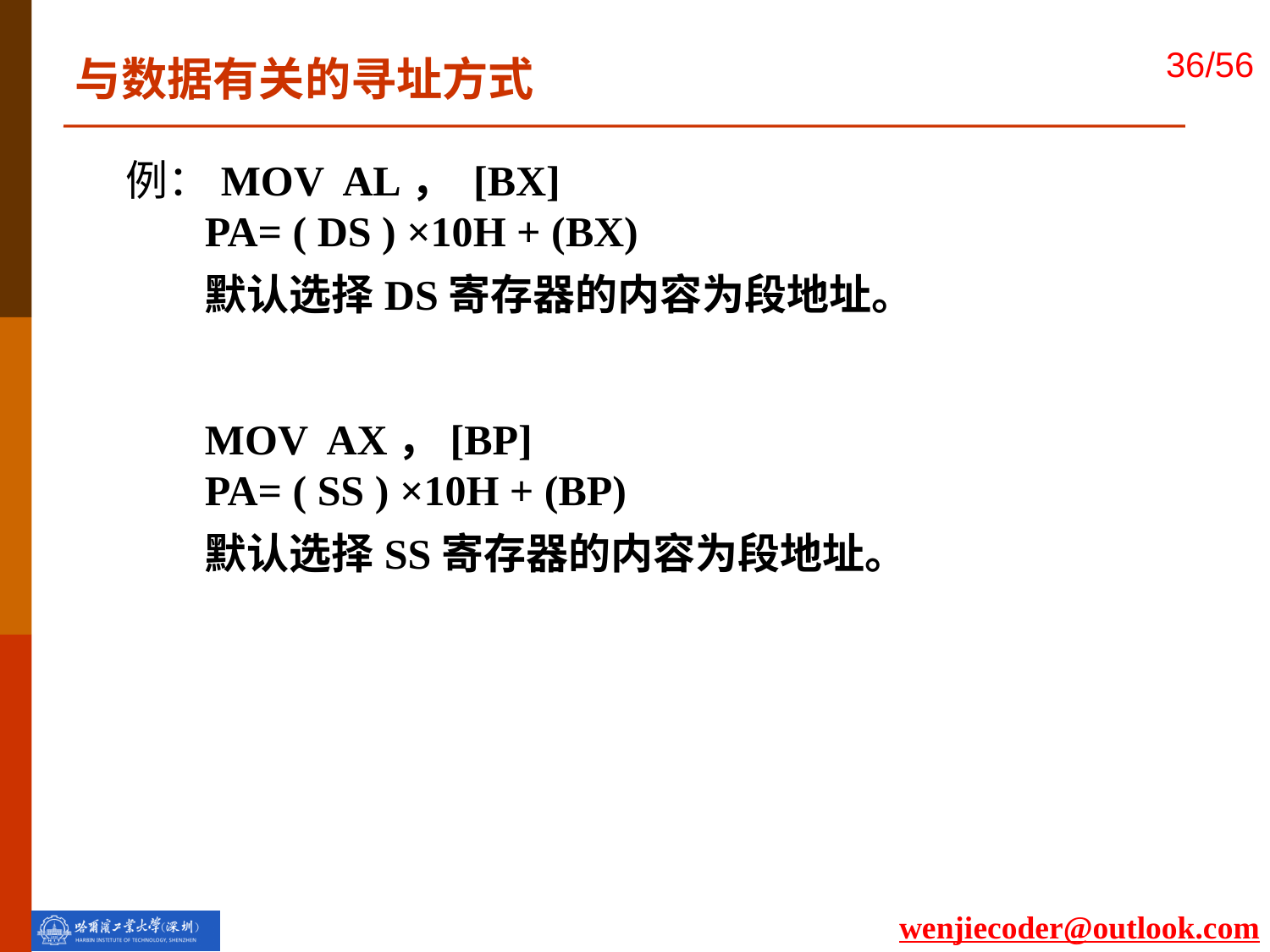

与数据有关的寻址方式
    例：MOV  AL， [BX]
	PA= ( DS ) ×10H + (BX)
	默认选择DS寄存器的内容为段地址。

            MOV  AX，[BP]
	PA= ( SS ) ×10H + (BP)
	默认选择SS寄存器的内容为段地址。